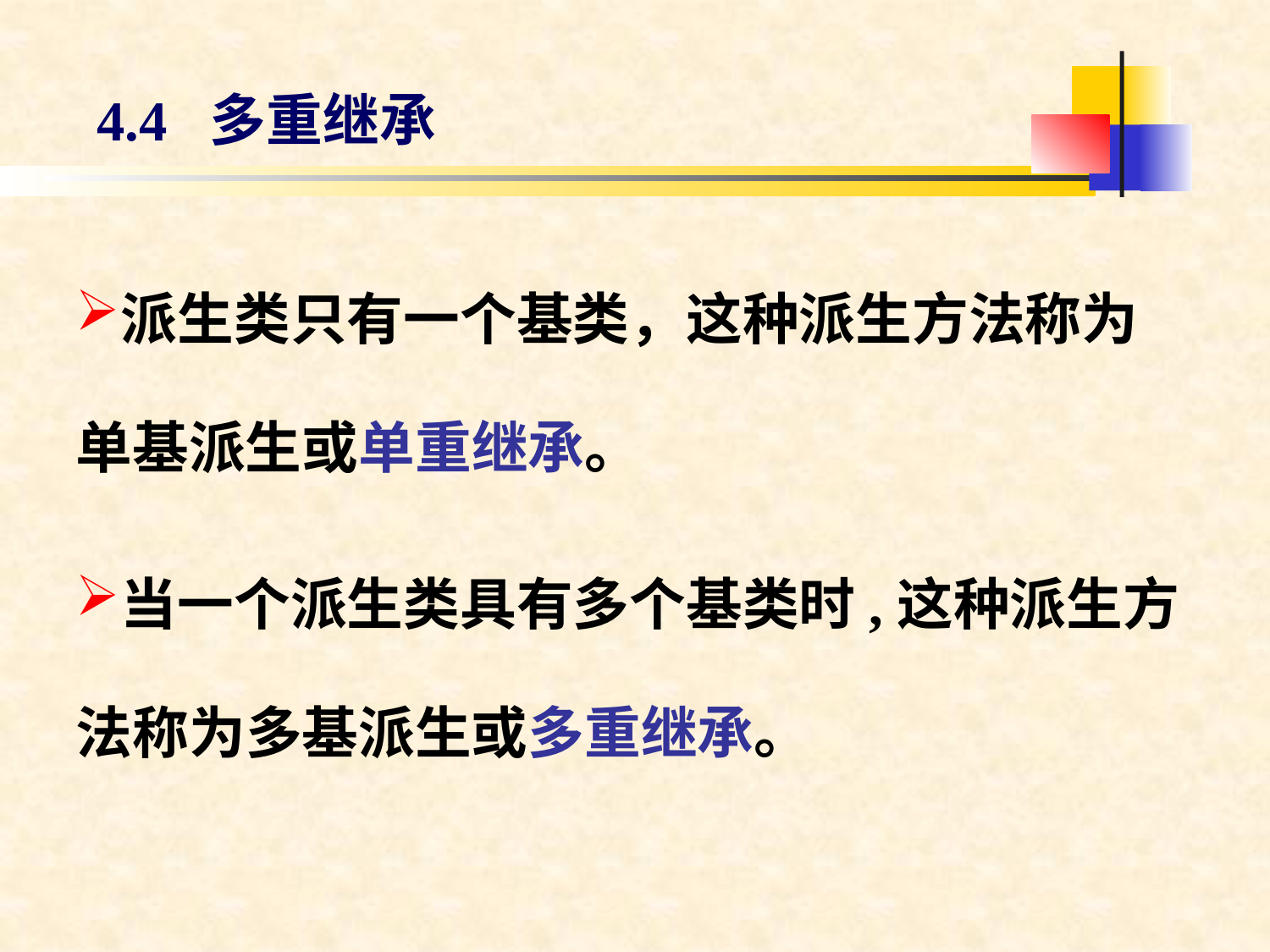

4.4  多重继承
派生类只有一个基类，这种派生方法称为单基派生或单重继承。
当一个派生类具有多个基类时,这种派生方法称为多基派生或多重继承。